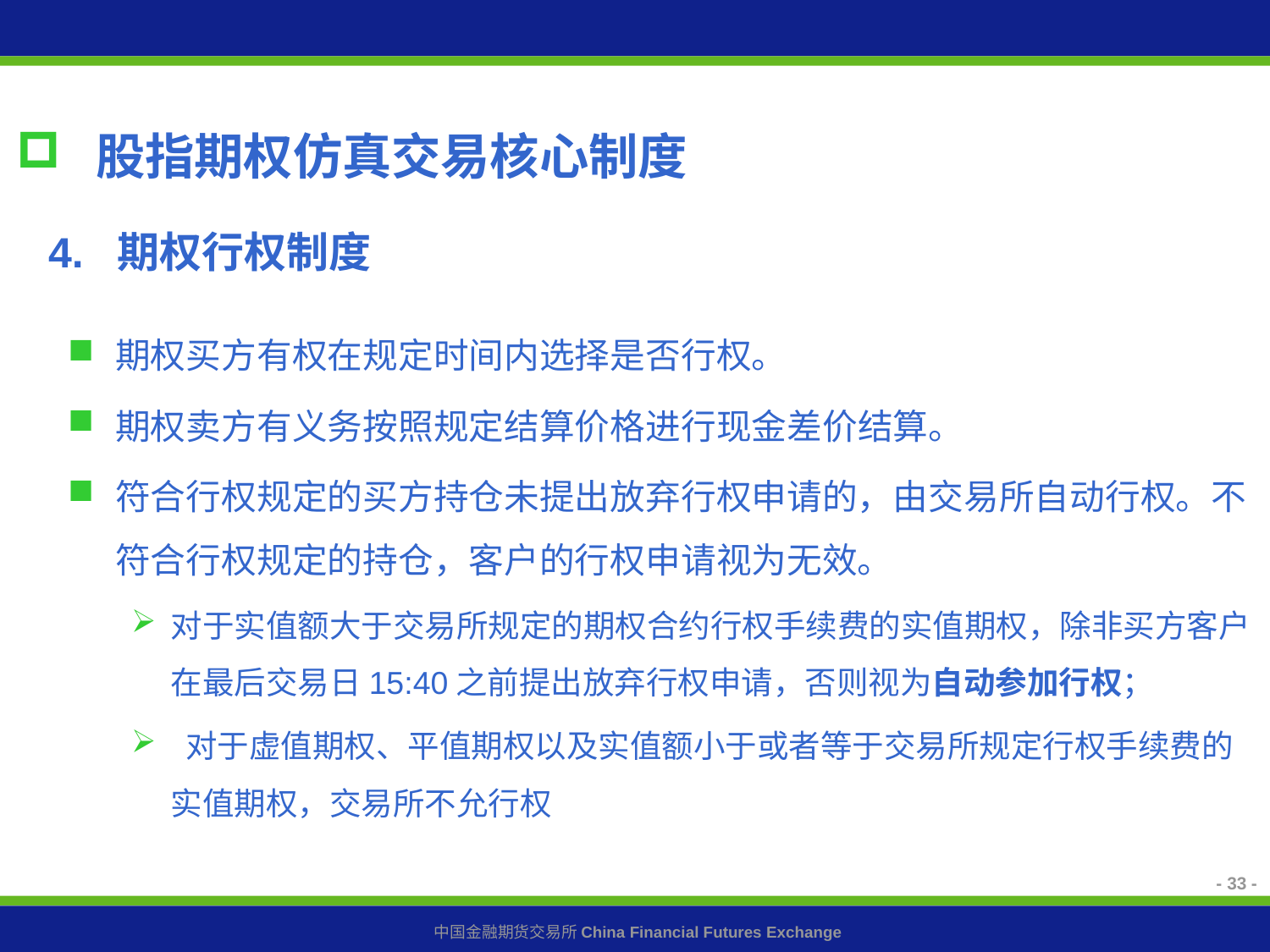

股指期权仿真交易核心制度
# 4.  期权行权制度
期权买方有权在规定时间内选择是否行权。
期权卖方有义务按照规定结算价格进行现金差价结算。
符合行权规定的买方持仓未提出放弃行权申请的，由交易所自动行权。不符合行权规定的持仓，客户的行权申请视为无效。
对于实值额大于交易所规定的期权合约行权手续费的实值期权，除非买方客户在最后交易日15:40之前提出放弃行权申请，否则视为自动参加行权；
 对于虚值期权、平值期权以及实值额小于或者等于交易所规定行权手续费的实值期权，交易所不允行权

- 33 -